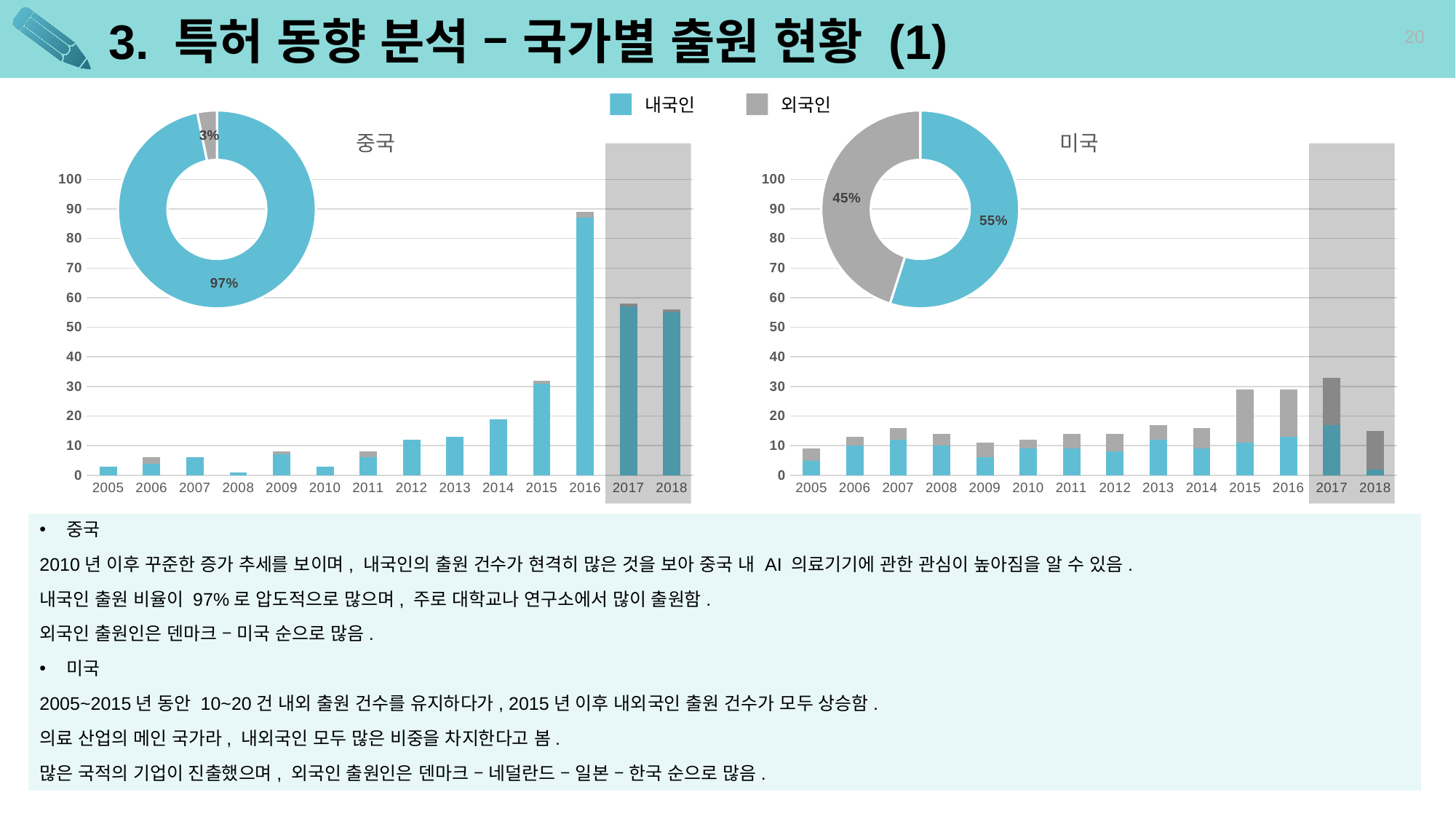

# 3. 특허 동향 분석 – 국가별 출원 현황 (1)
20
내국인
외국인

### Chart: 중국

| Category | 내국인 | 외국인 |
|---|---|---|
| 2005 | 3.0 | 0.0 |
| 2006 | 4.0 | 2.0 |
| 2007 | 6.0 | 0.0 |
| 2008 | 1.0 | 0.0 |
| 2009 | 7.0 | 1.0 |
| 2010 | 3.0 | 0.0 |
| 2011 | 6.0 | 2.0 |
| 2012 | 12.0 | 0.0 |
| 2013 | 13.0 | 0.0 |
| 2014 | 19.0 | 0.0 |
| 2015 | 31.0 | 1.0 |
| 2016 | 87.0 | 2.0 |
| 2017 | 57.0 | 1.0 |
| 2018 | 55.0 | 1.0 |

### Chart

| Category |  |
|---|---|
| 내국인 | 304.0 |
| 외국인 | 10.0 |

### Chart: 미국

| Category | 내국인 | 외국인 |
|---|---|---|
| 2005 | 5.0 | 4.0 |
| 2006 | 10.0 | 3.0 |
| 2007 | 12.0 | 4.0 |
| 2008 | 10.0 | 4.0 |
| 2009 | 6.0 | 5.0 |
| 2010 | 9.0 | 3.0 |
| 2011 | 9.0 | 5.0 |
| 2012 | 8.0 | 6.0 |
| 2013 | 12.0 | 5.0 |
| 2014 | 9.0 | 7.0 |
| 2015 | 11.0 | 18.0 |
| 2016 | 13.0 | 16.0 |
| 2017 | 17.0 | 16.0 |
| 2018 | 2.0 | 13.0 |

### Chart

| Category |  |
|---|---|
| 내국인 | 133.0 |
| 외국인 | 109.0 |
중국
2010년 이후 꾸준한 증가 추세를 보이며, 내국인의 출원 건수가 현격히 많은 것을 보아 중국 내 AI 의료기기에 관한 관심이 높아짐을 알 수 있음.
내국인 출원 비율이 97%로 압도적으로 많으며, 주로 대학교나 연구소에서 많이 출원함.
외국인 출원인은 덴마크 – 미국 순으로 많음.
미국
2005~2015년 동안 10~20건 내외 출원 건수를 유지하다가, 2015년 이후 내외국인 출원 건수가 모두 상승함.
의료 산업의 메인 국가라, 내외국인 모두 많은 비중을 차지한다고 봄.
많은 국적의 기업이 진출했으며, 외국인 출원인은 덴마크 – 네덜란드 – 일본 – 한국 순으로 많음.